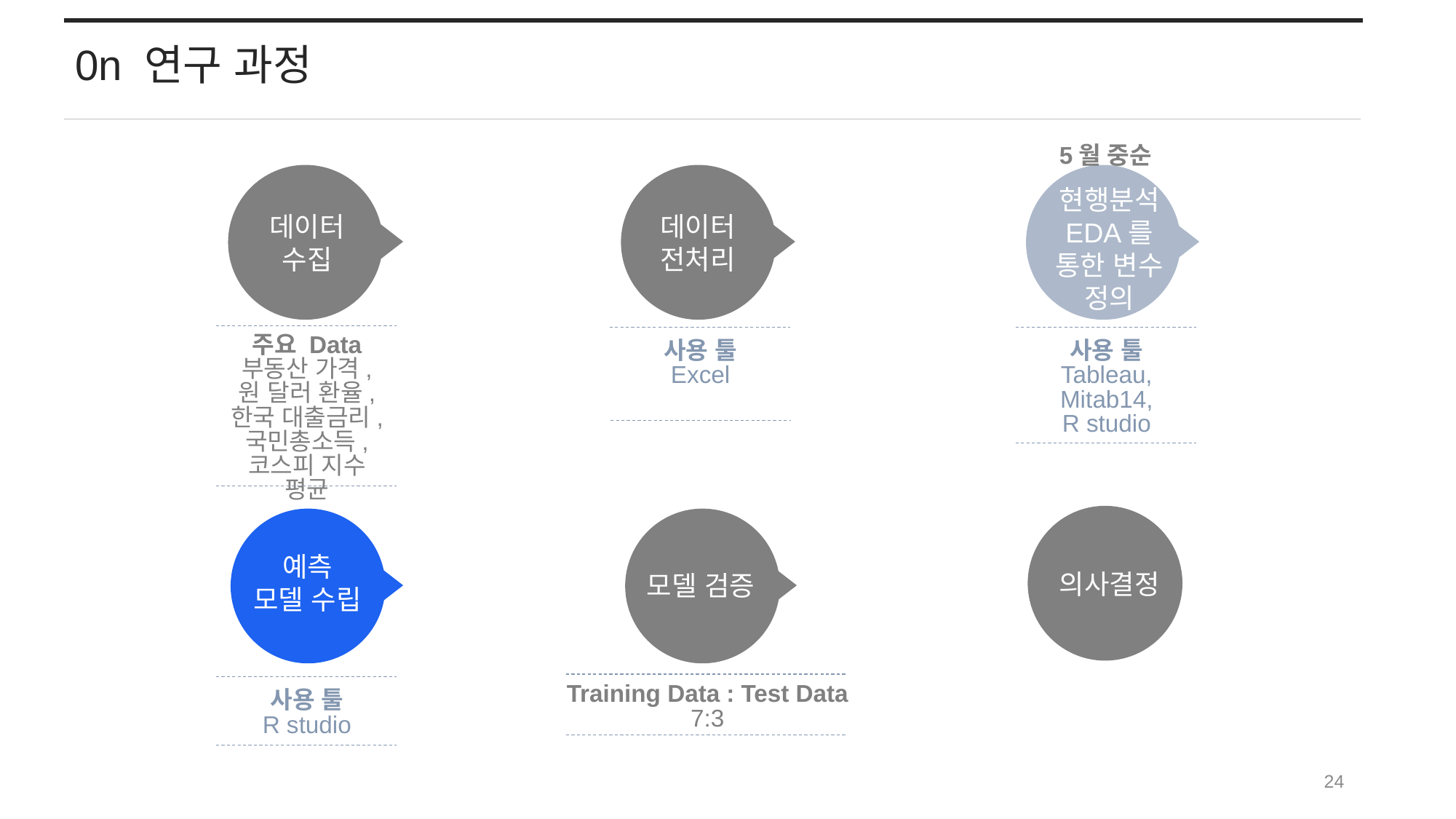

0n 연구 과정
5월 중순

현행분석 EDA를
통한 변수 정의
데이터
전처리
데이터
수집
주요 Data
부동산 가격,
원 달러 환율,
한국 대출금리, 국민총소득,
코스피 지수 평균
사용 툴
Excel
사용 툴
Tableau, Mitab14,
R studio

예측
모델 수립
의사결정
모델 검증
Training Data : Test Data
7:3
사용 툴
R studio
24